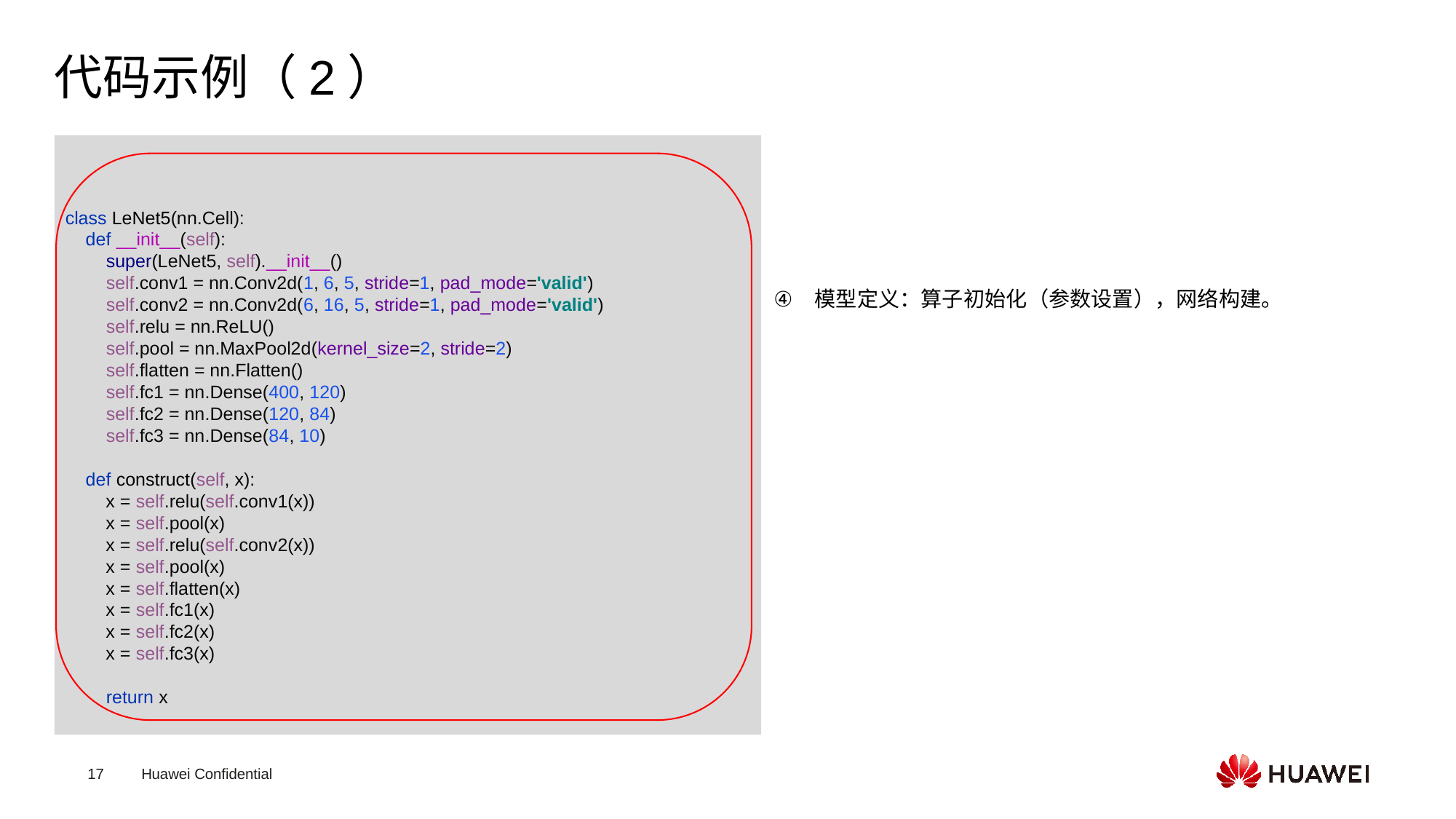

# 代码示例（2）

class LeNet5(nn.Cell):
    def __init__(self):
        super(LeNet5, self).__init__()
        self.conv1 = nn.Conv2d(1, 6, 5, stride=1, pad_mode='valid')
        self.conv2 = nn.Conv2d(6, 16, 5, stride=1, pad_mode='valid')
        self.relu = nn.ReLU()
        self.pool = nn.MaxPool2d(kernel_size=2, stride=2)
        self.flatten = nn.Flatten()
        self.fc1 = nn.Dense(400, 120)
        self.fc2 = nn.Dense(120, 84)
        self.fc3 = nn.Dense(84, 10)
    def construct(self, x):
        x = self.relu(self.conv1(x))
        x = self.pool(x)
        x = self.relu(self.conv2(x))
        x = self.pool(x)
        x = self.flatten(x)
        x = self.fc1(x)
        x = self.fc2(x)
        x = self.fc3(x)
        return x

模型定义：算子初始化（参数设置），网络构建。